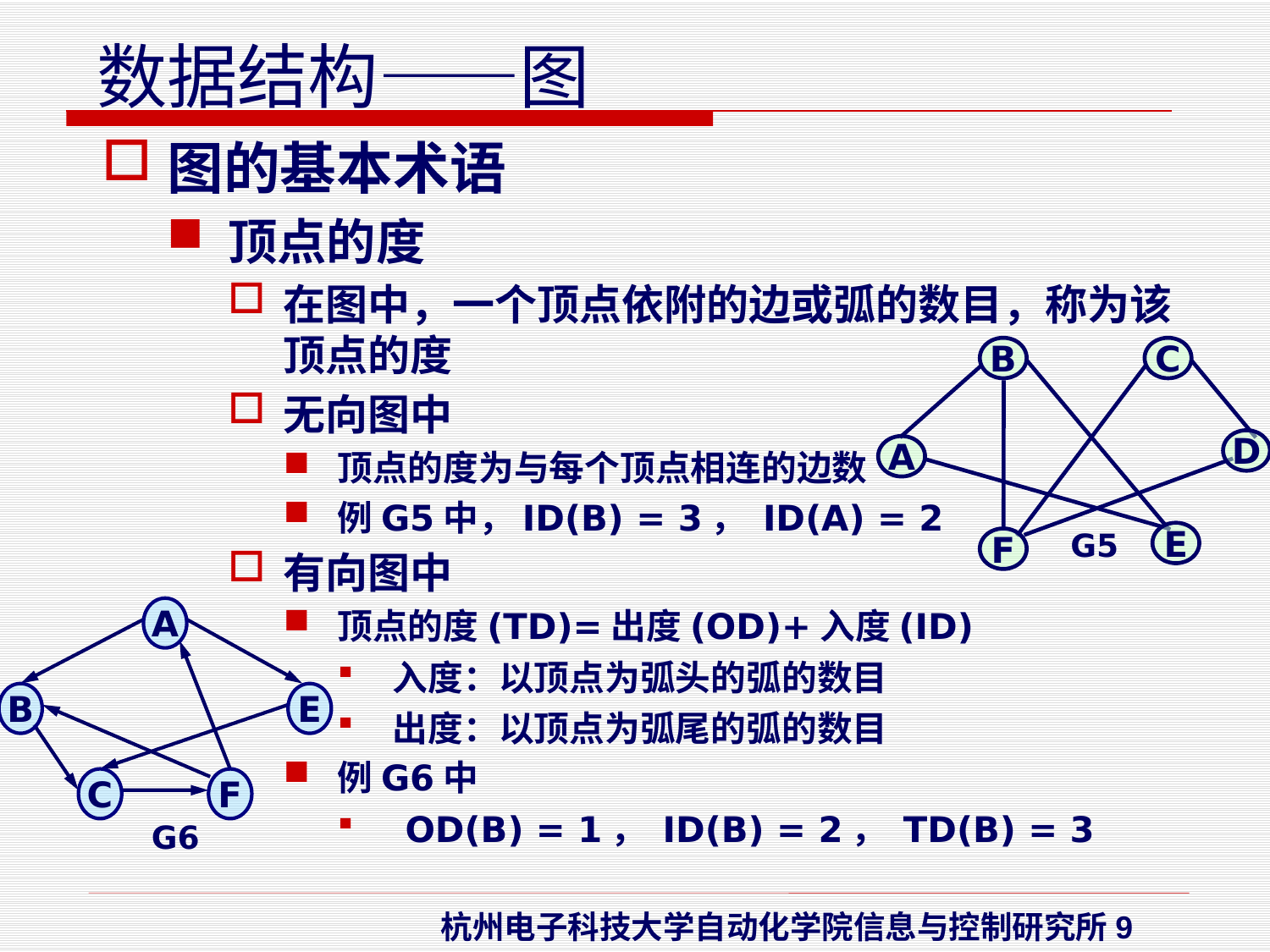

图的基本术语
顶点的度
在图中，一个顶点依附的边或弧的数目，称为该顶点的度
无向图中
顶点的度为与每个顶点相连的边数
例G5中，ID(B) = 3， ID(A) = 2
有向图中
顶点的度(TD)=出度(OD)+入度(ID)
入度：以顶点为弧头的弧的数目
出度：以顶点为弧尾的弧的数目
例G6中
 OD(B) = 1， ID(B) = 2， TD(B) = 3
B
C

D
A

E
F
G5
A

B
E

C
F

G6